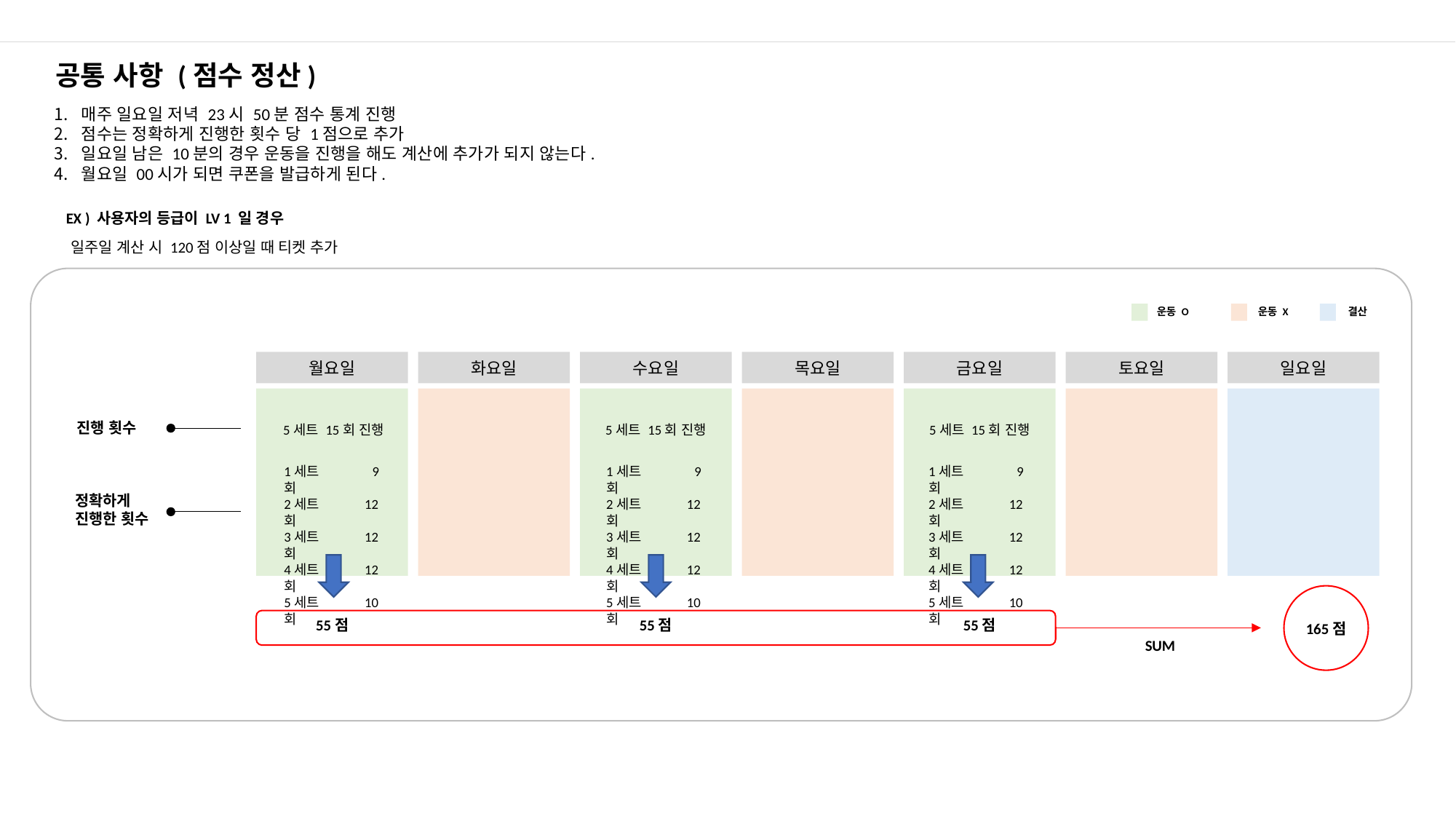

공통 사항 (점수 정산)
매주 일요일 저녁 23시 50분 점수 통계 진행
점수는 정확하게 진행한 횟수 당 1점으로 추가
일요일 남은 10분의 경우 운동을 진행을 해도 계산에 추가가 되지 않는다.
월요일 00시가 되면 쿠폰을 발급하게 된다.
EX ) 사용자의 등급이 LV 1 일 경우
일주일 계산 시 120점 이상일 때 티켓 추가

운동 O
운동 X
결산

월요일
화요일
수요일
목요일
금요일
토요일
일요일

진행 횟수
5세트 15회 진행
5세트 15회 진행
5세트 15회 진행

1세트             9회
2세트           12회
3세트           12회
4세트           12회
5세트           10회
1세트             9회
2세트           12회
3세트           12회
4세트           12회
5세트           10회
1세트             9회
2세트           12회
3세트           12회
4세트           12회
5세트           10회
정확하게
진행한 횟수

55점
55점
55점
165점
SUM